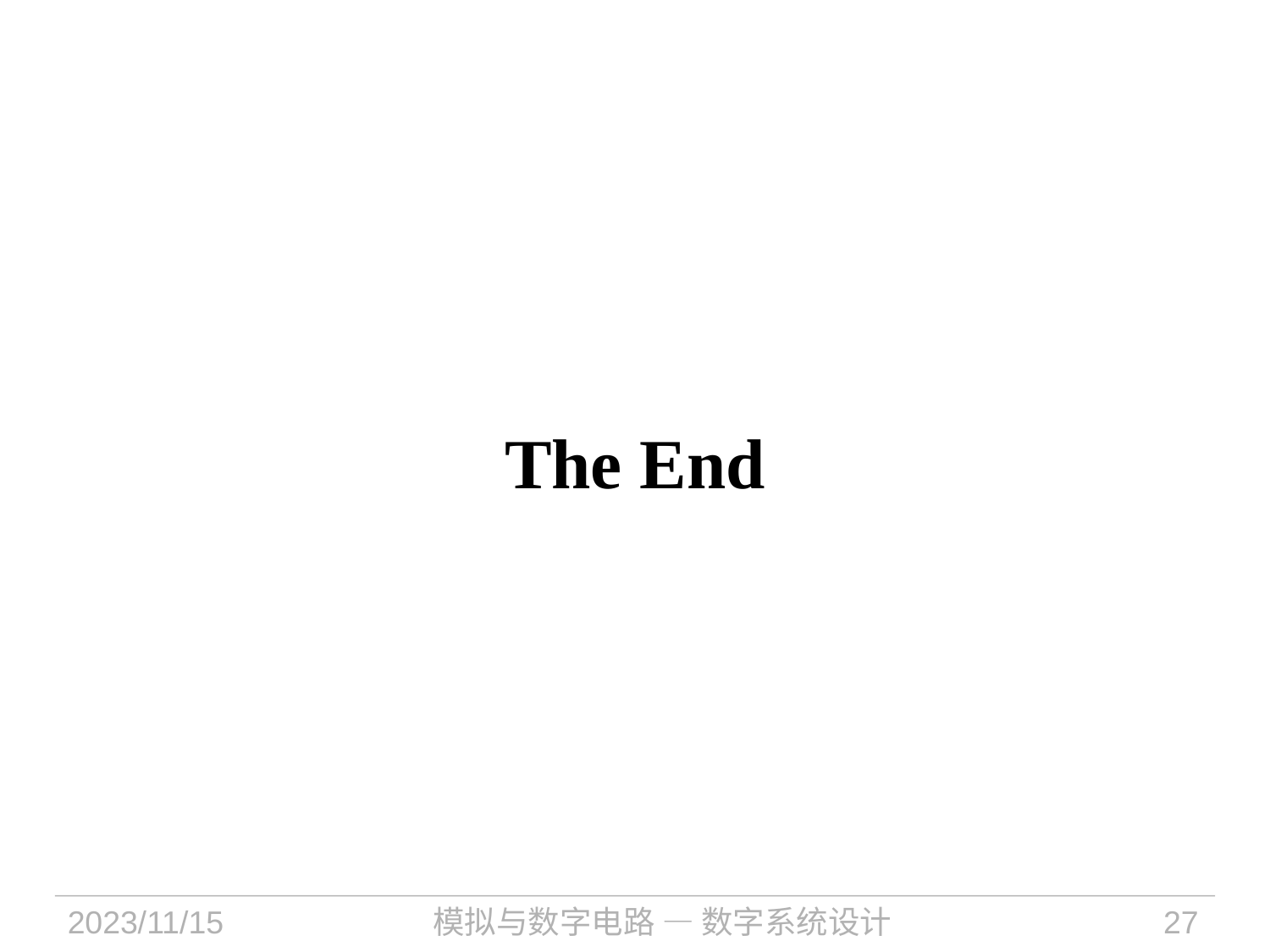

# The End
2023/11/15
模拟与数字电路 — 数字系统设计
27